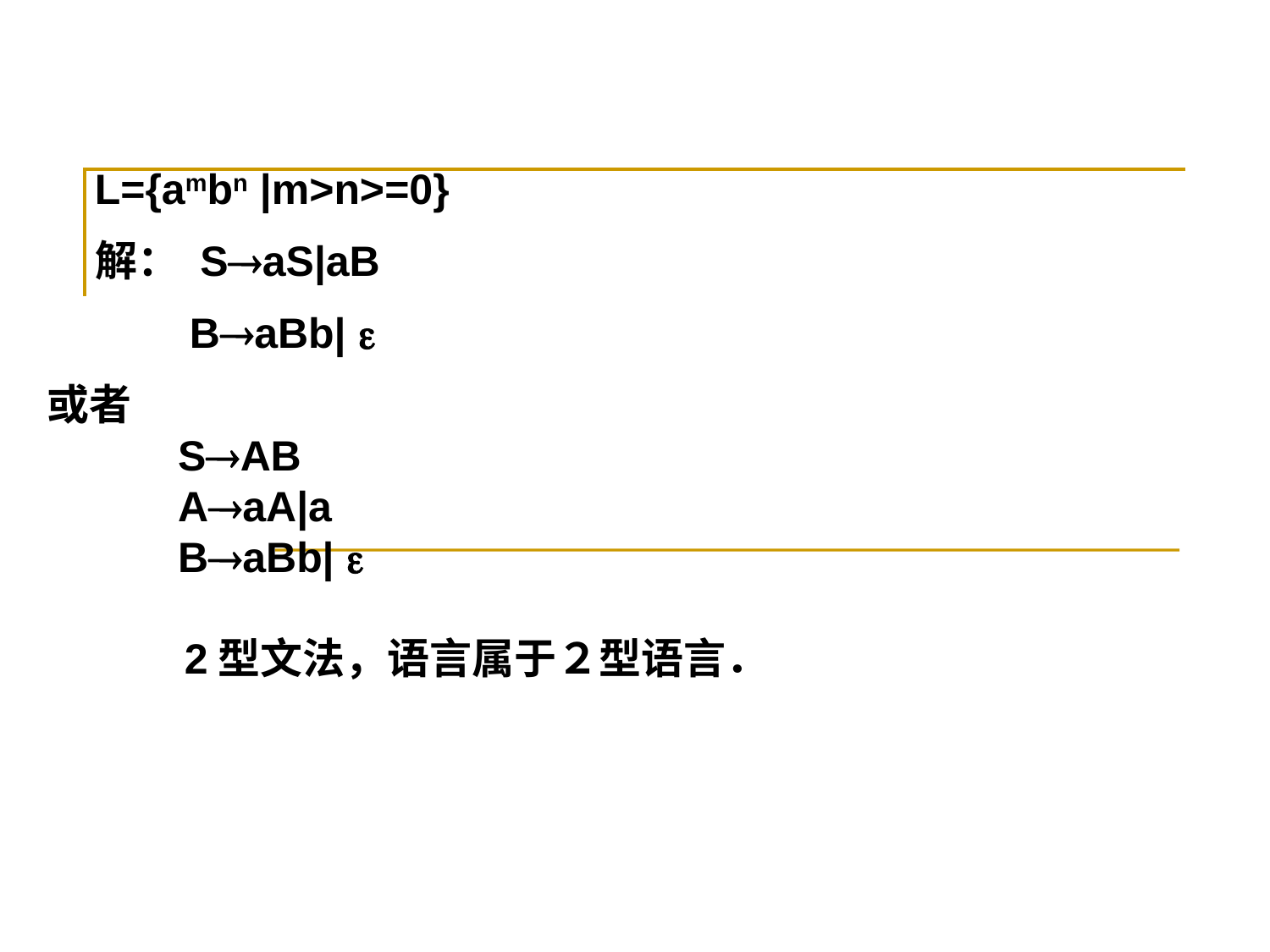

L={ambn |m>n>=0}
    解： S→aS|aB
            B→aBb| ε
或者
           S→AB
           A→aA|a
           B→aBb| ε

　　　2型文法，语言属于２型语言．